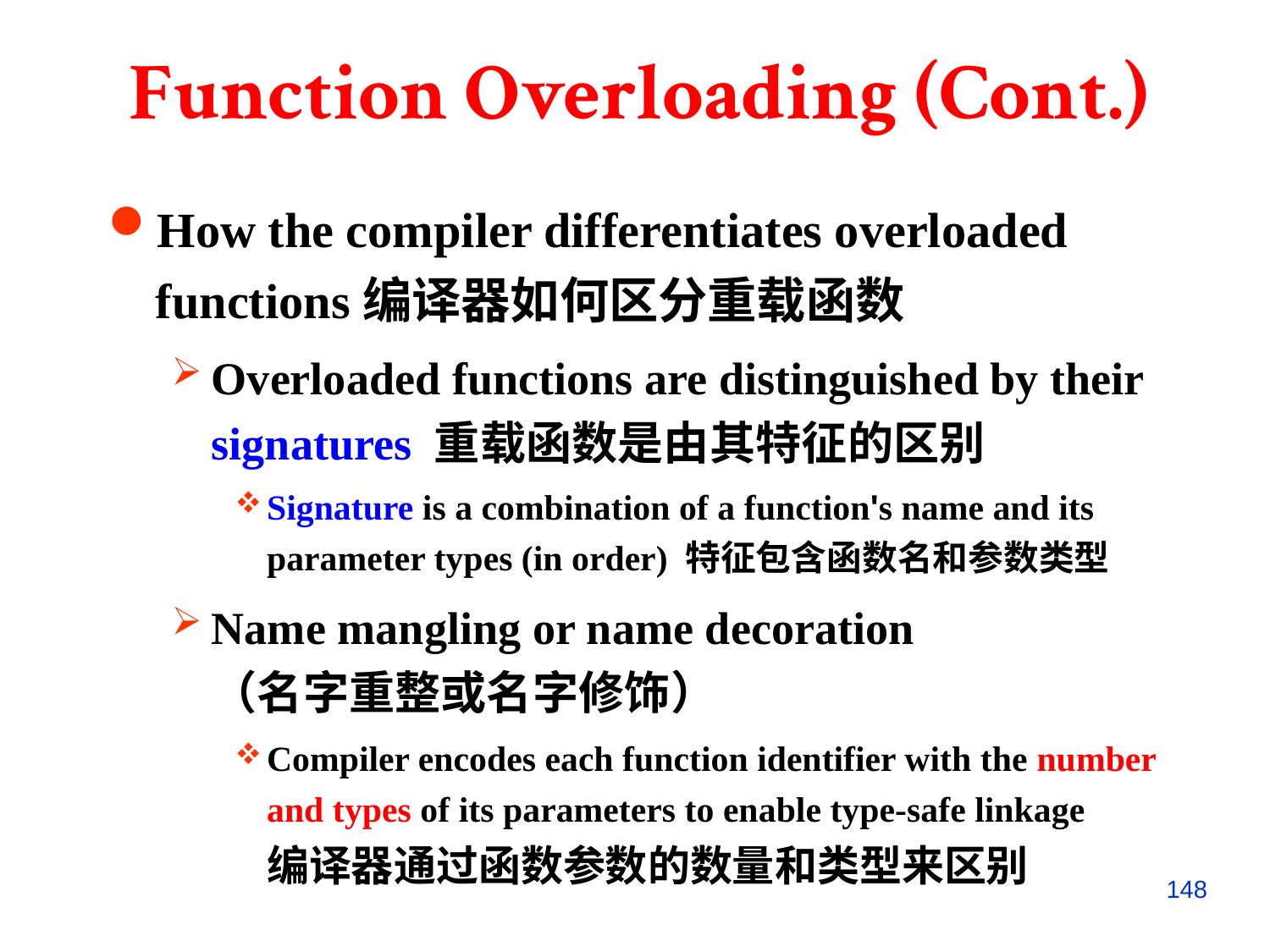

Function Overloading (Cont.)
How the compiler differentiates overloaded functions编译器如何区分重载函数
Overloaded functions are distinguished by their signatures 重载函数是由其特征的区别
Signature is a combination of a function's name and its parameter types (in order) 特征包含函数名和参数类型
Name mangling or name decoration
（名字重整或名字修饰）
Compiler encodes each function identifier with the number and types of its parameters to enable type-safe linkage
编译器通过函数参数的数量和类型来区别
148